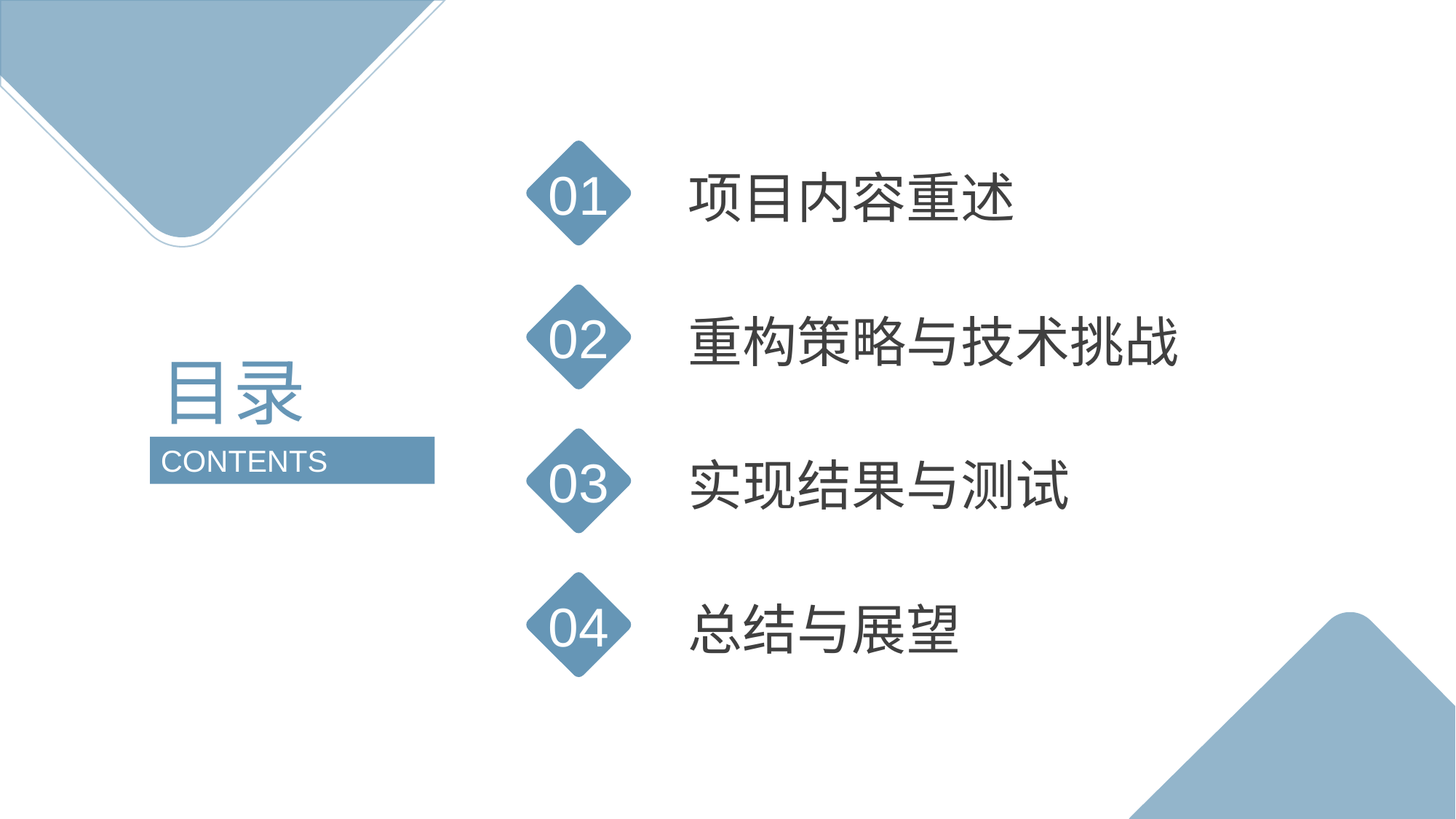

01
项目内容重述
02
重构策略与技术挑战
目录
03
CONTENTS
实现结果与测试
04
总结与展望